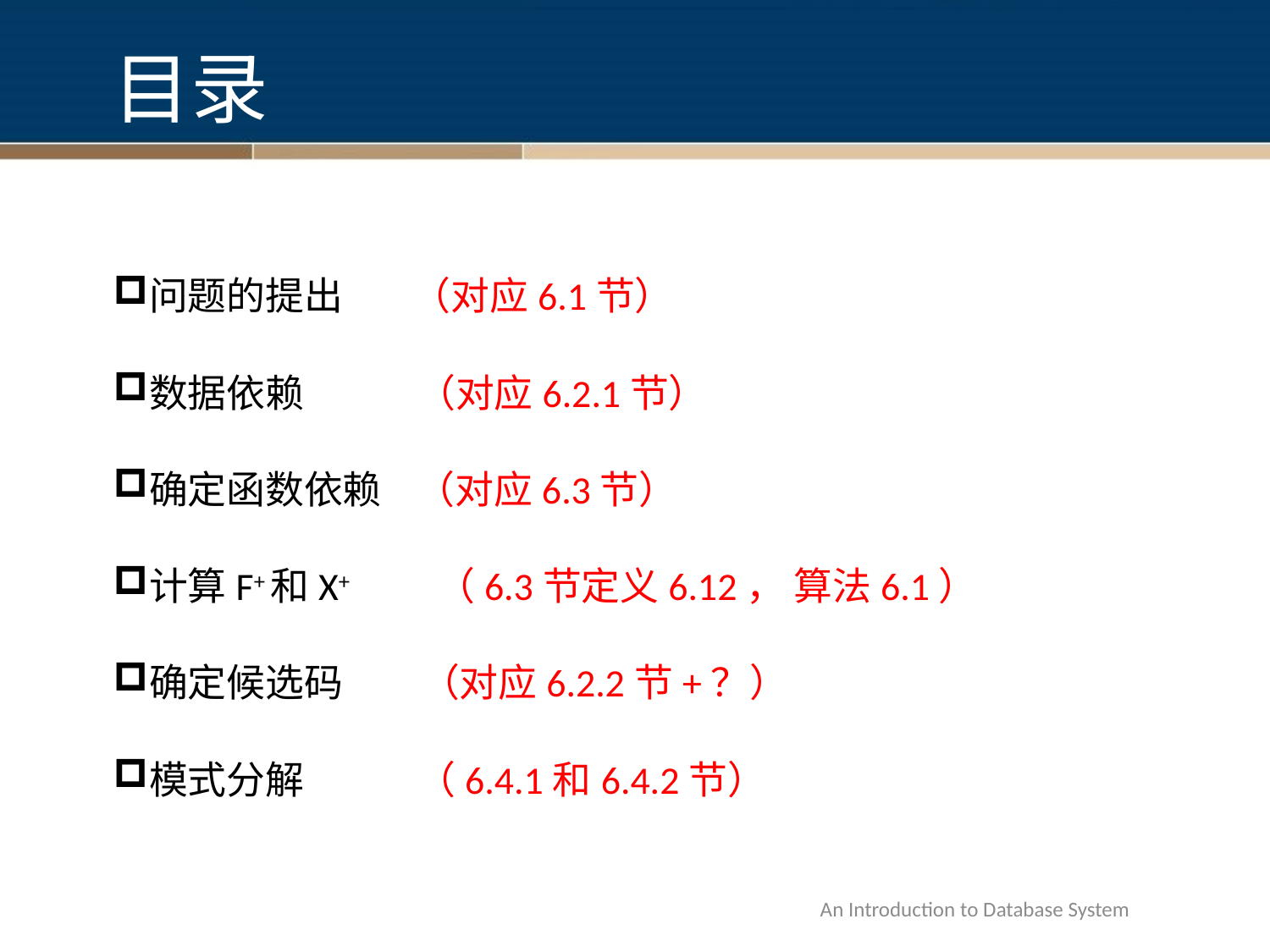

# 目录
问题的提出        （对应6.1节）
数据依赖             （对应6.2.1节）
确定函数依赖    （对应6.3节）
计算F+和X+                （6.3节定义6.12， 算法6.1）
确定候选码         （对应6.2.2节+？）
模式分解             （6.4.1和6.4.2节）

An Introduction to Database System